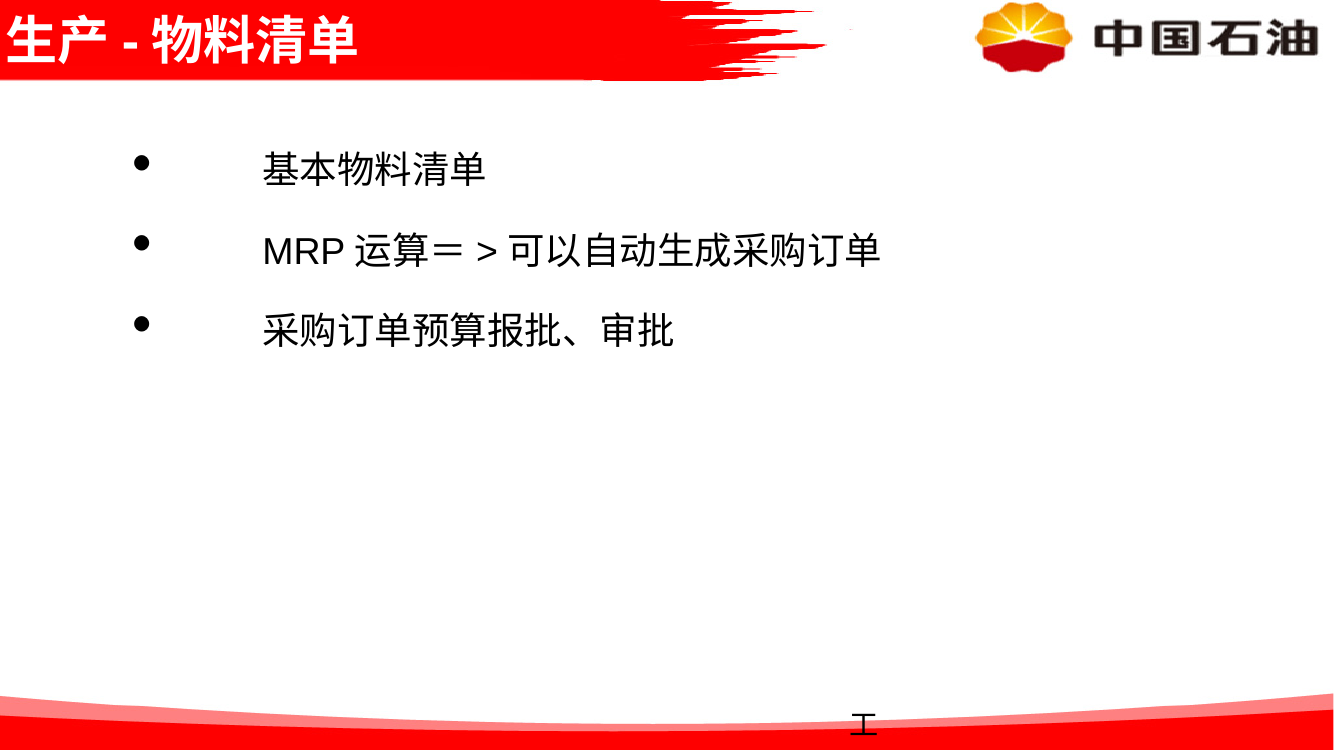

# 生产-物料清单
基本物料清单
MRP运算＝>可以自动生成采购订单
采购订单预算报批、审批
工